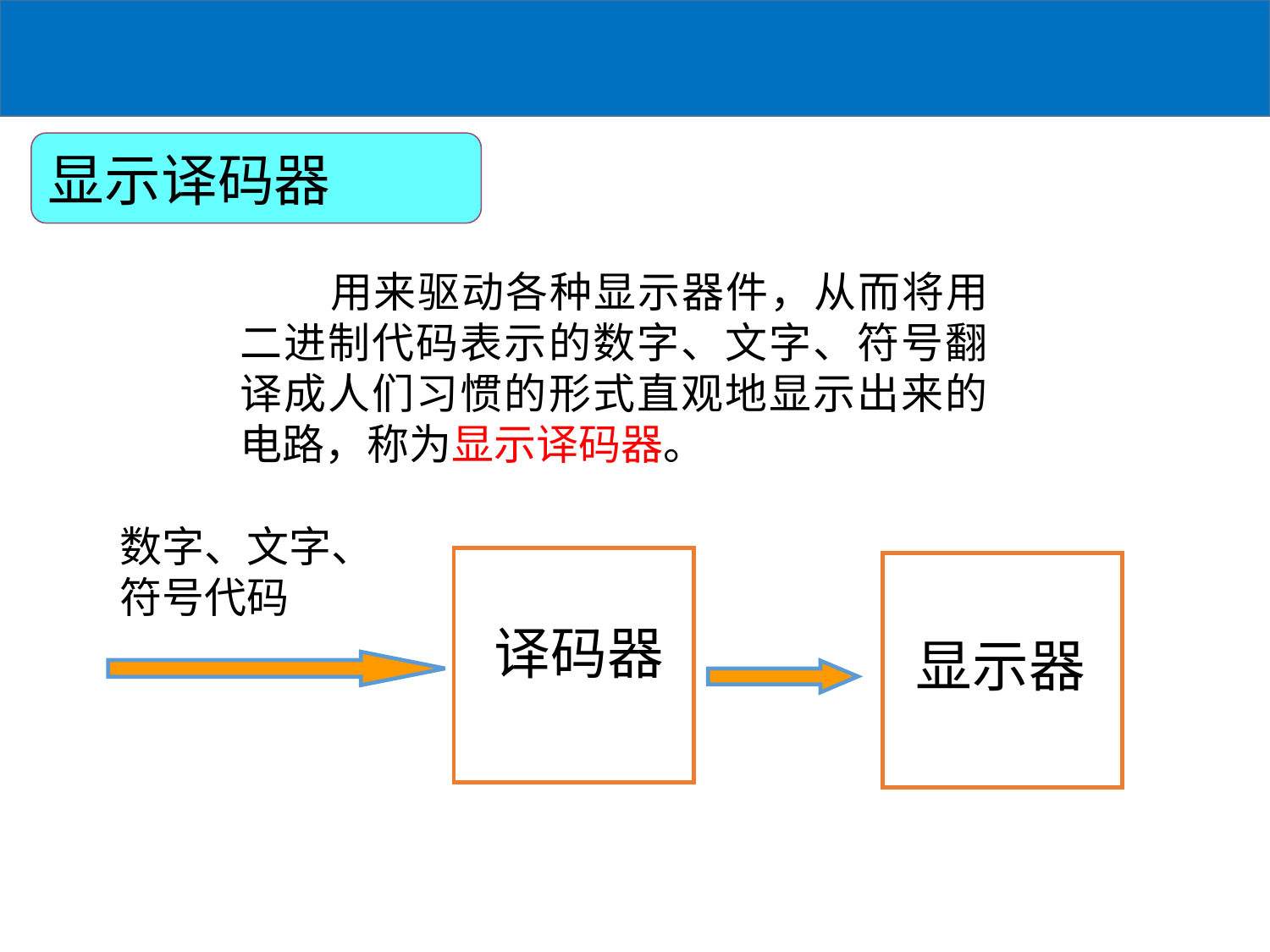

显示译码器
       用来驱动各种显示器件，从而将用二进制代码表示的数字、文字、符号翻译成人们习惯的形式直观地显示出来的电路，称为显示译码器。
数字、文字、符号代码

译码器
显示器